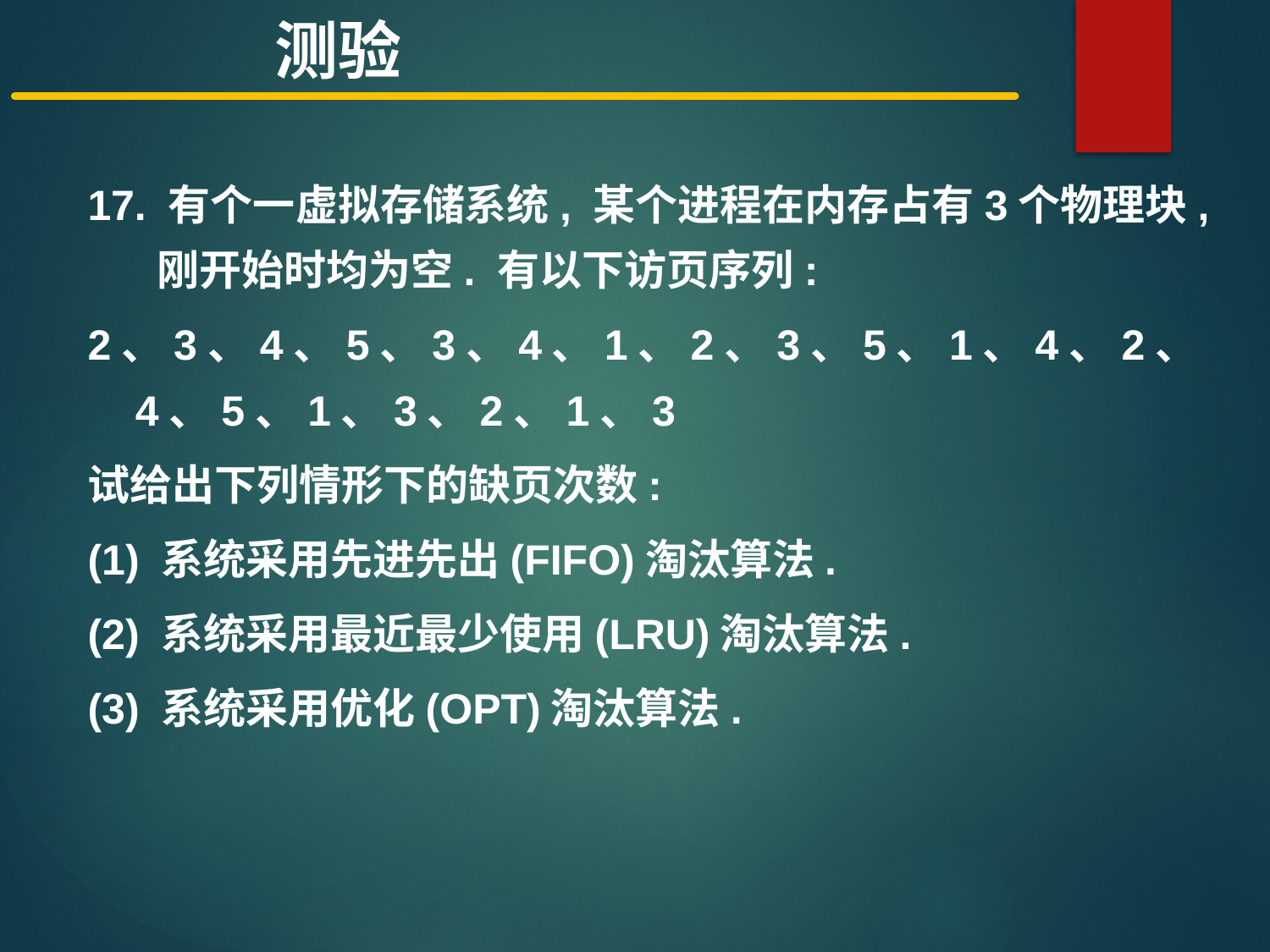

测验
17. 有个一虚拟存储系统, 某个进程在内存占有3个物理块, 刚开始时均为空. 有以下访页序列:
2、3、4、5、3、4、1、2、3、5、1、4、2、4、5、1、3、2、1、3
试给出下列情形下的缺页次数:
(1) 系统采用先进先出(FIFO)淘汰算法.
(2) 系统采用最近最少使用(LRU)淘汰算法.
(3) 系统采用优化(OPT)淘汰算法.